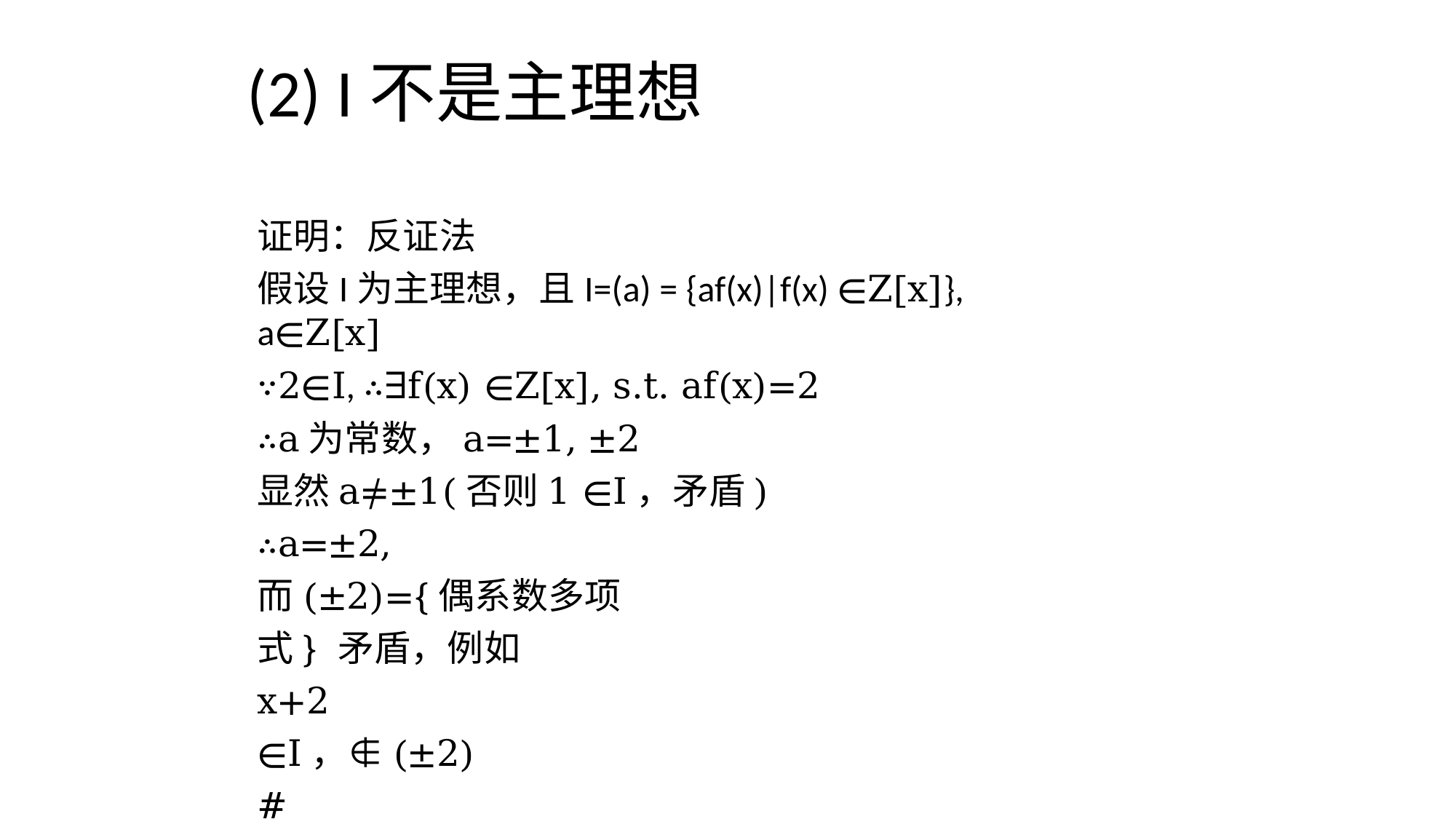

# (2) I不是主理想
证明：反证法
假设I为主理想，且I=(a) = {af(x)|f(x) ∊Z[x]}, a∊Z[x]
∵2∊I, ∴∃f(x) ∊Z[x], s.t. af(x)=2
∴a为常数，a=±1, ±2
显然a≠±1(否则1 ∊I，矛盾)
∴a=±2,
而(±2)={偶系数多项式} 矛盾，例如
x+2 ∊I，∉(±2)  #